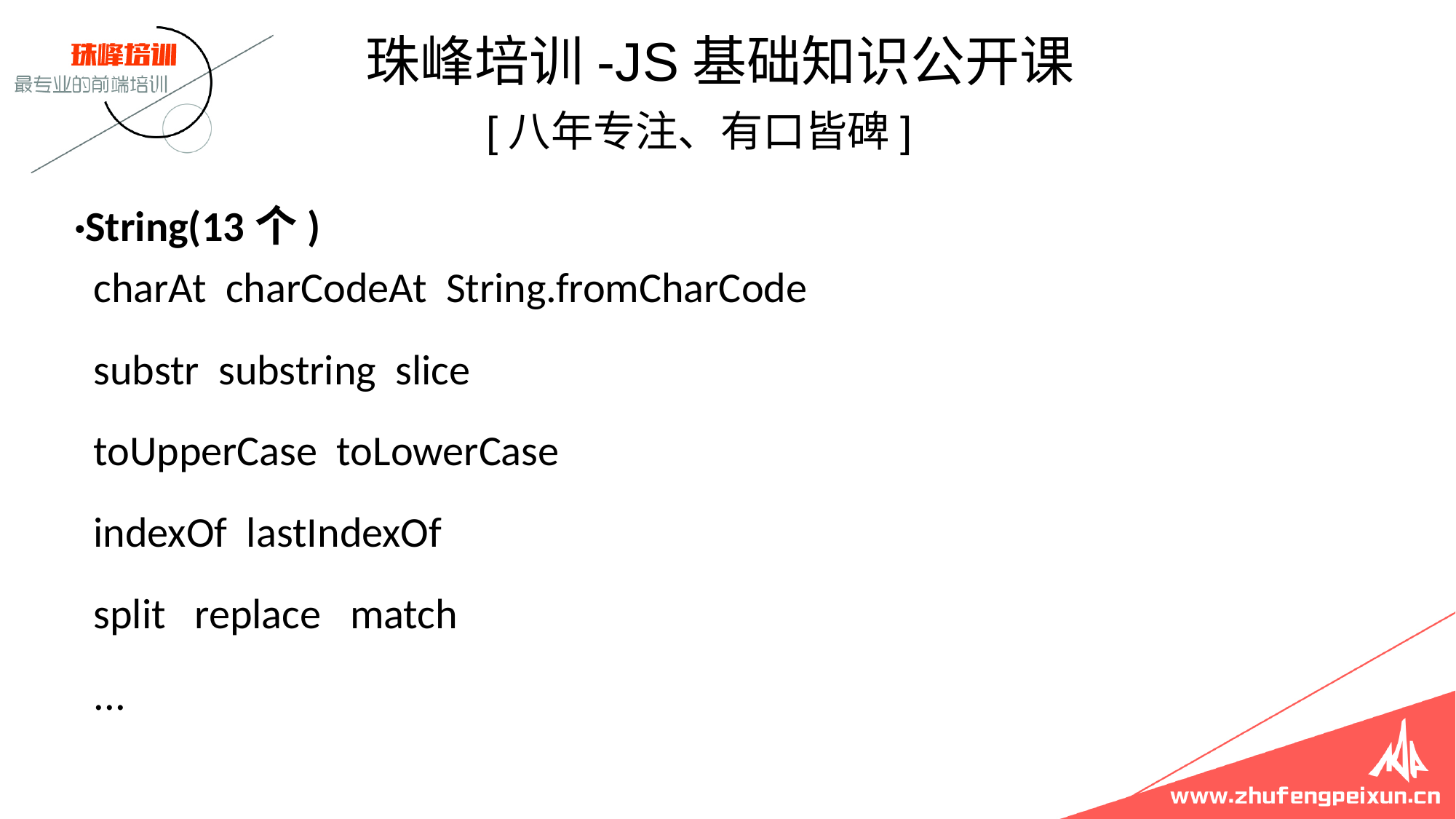

珠峰培训-JS基础知识公开课
        [八年专注、有口皆碑]
 ·String(13个)
   charAt  charCodeAt  String.fromCharCode
   substr  substring  slice
   toUpperCase  toLowerCase
   indexOf  lastIndexOf
   split   replace   match
   ...